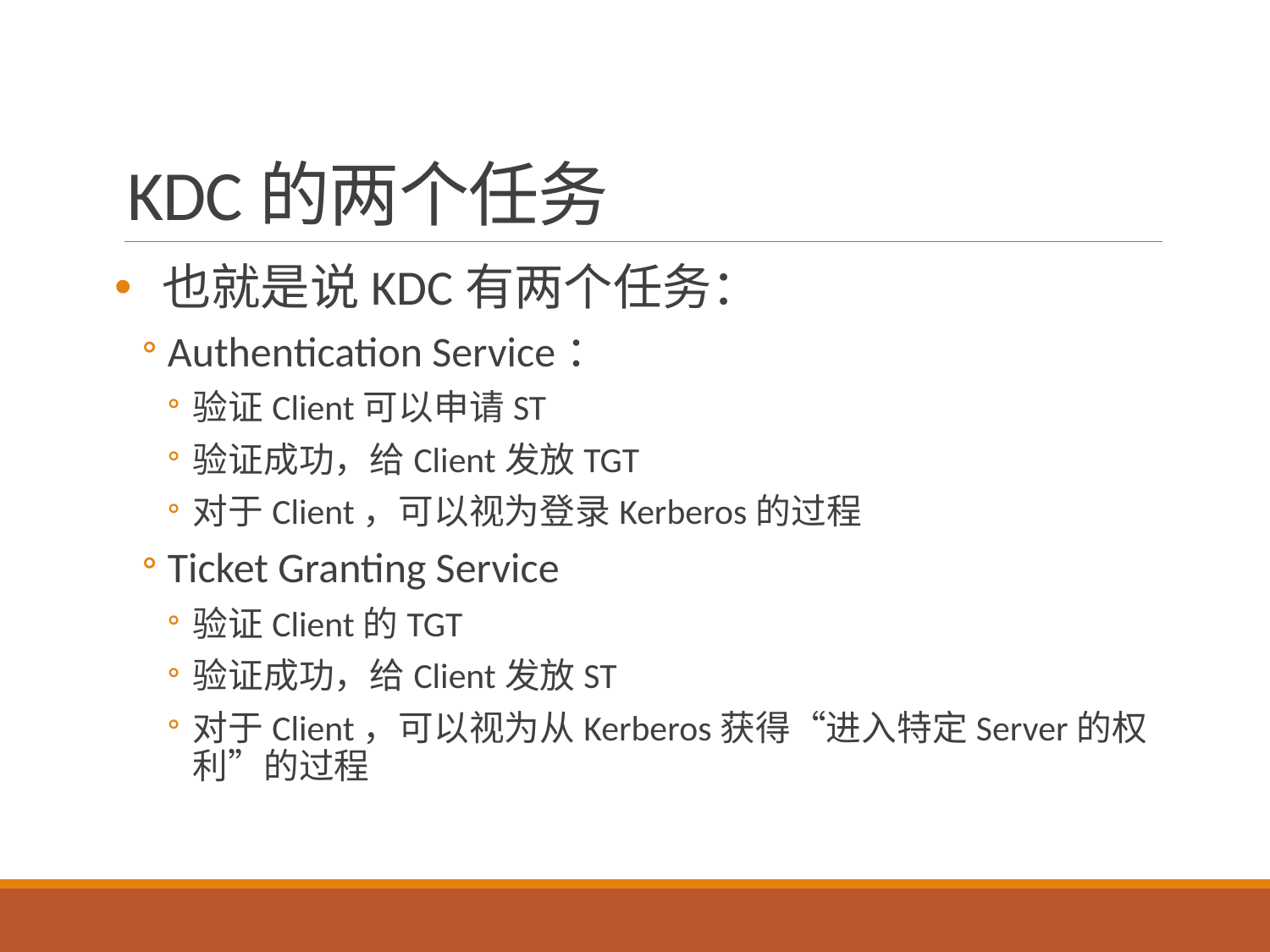

# KDC的两个任务
也就是说KDC有两个任务：
Authentication Service：
验证Client可以申请ST
验证成功，给Client发放TGT
对于Client，可以视为登录Kerberos的过程
Ticket Granting Service
验证Client的TGT
验证成功，给Client发放ST
对于Client，可以视为从Kerberos获得“进入特定Server的权利”的过程